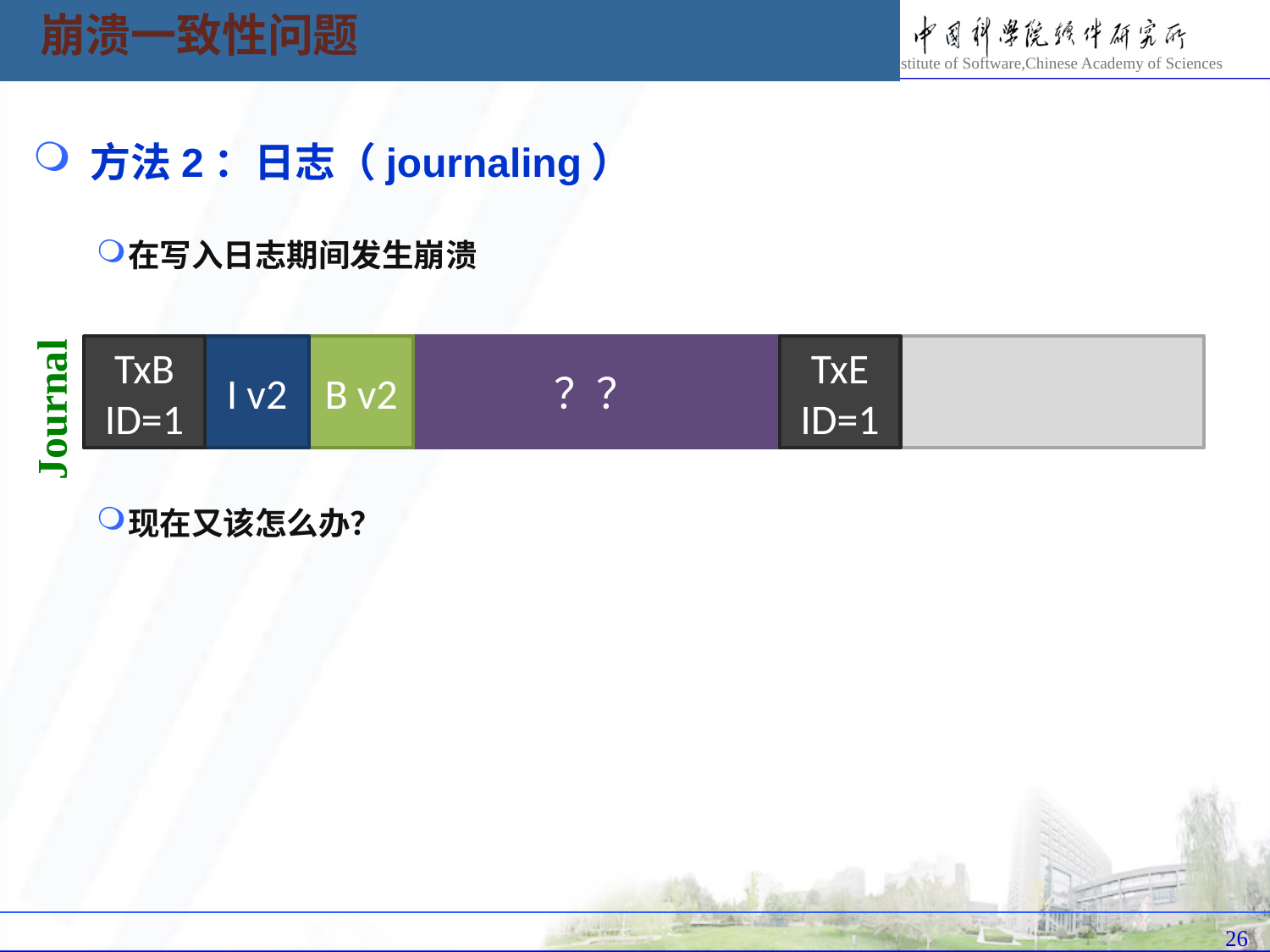

崩溃一致性问题
 方法2：日志（journaling）

在写入日志期间发生崩溃

现在又该怎么办？

I v2
？？
TxE
ID=1

TxB
ID=1
B v2
Journal
26